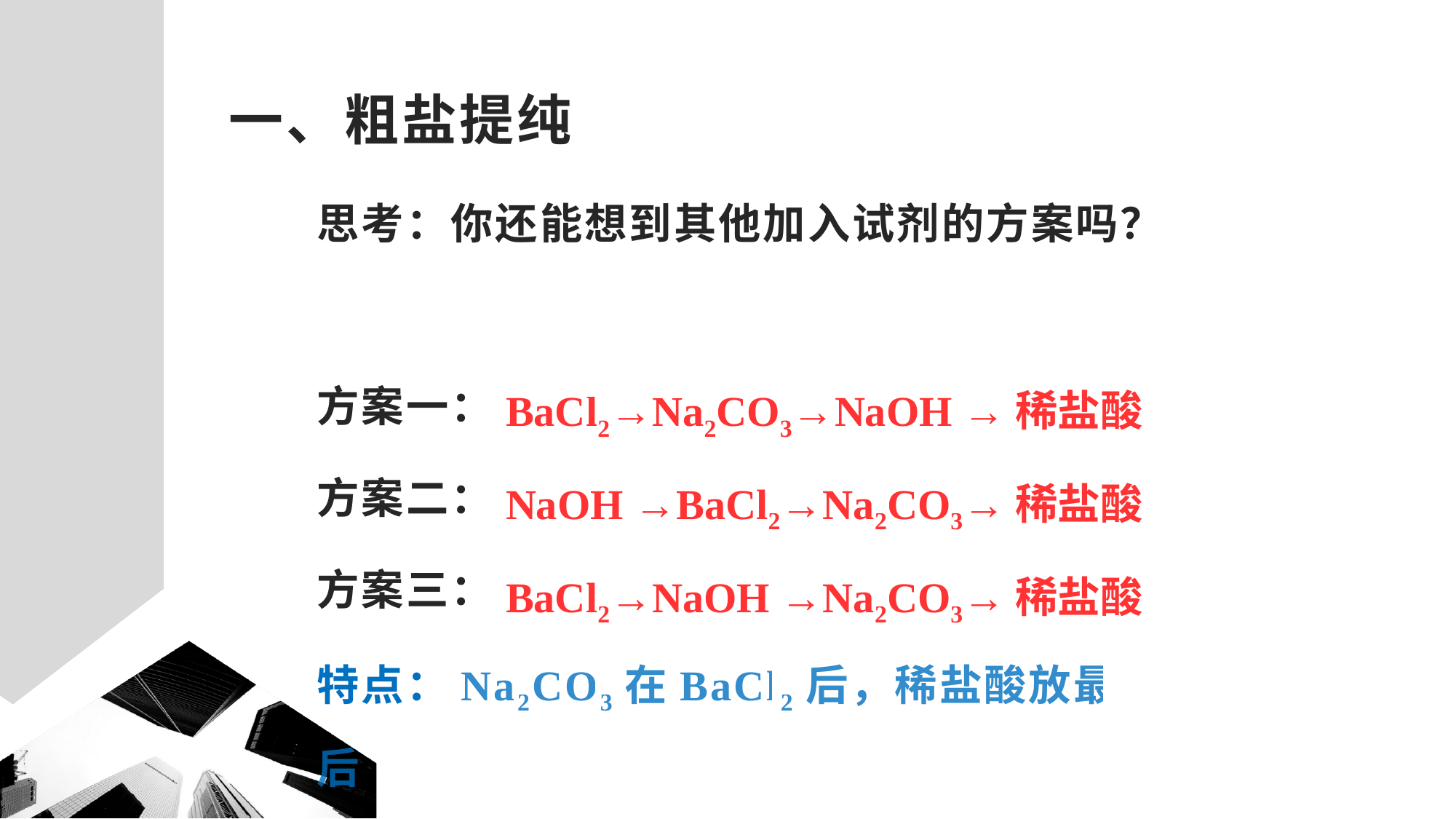

# 一、粗盐提纯
思考：你还能想到其他加入试剂的方案吗？

方案一：
方案二：
方案三：
特点：Na2CO3在BaCl2后，稀盐酸放最后
 BaCl2→Na2CO3→NaOH →稀盐酸
 NaOH →BaCl2→Na2CO3→稀盐酸
 BaCl2→NaOH →Na2CO3→稀盐酸